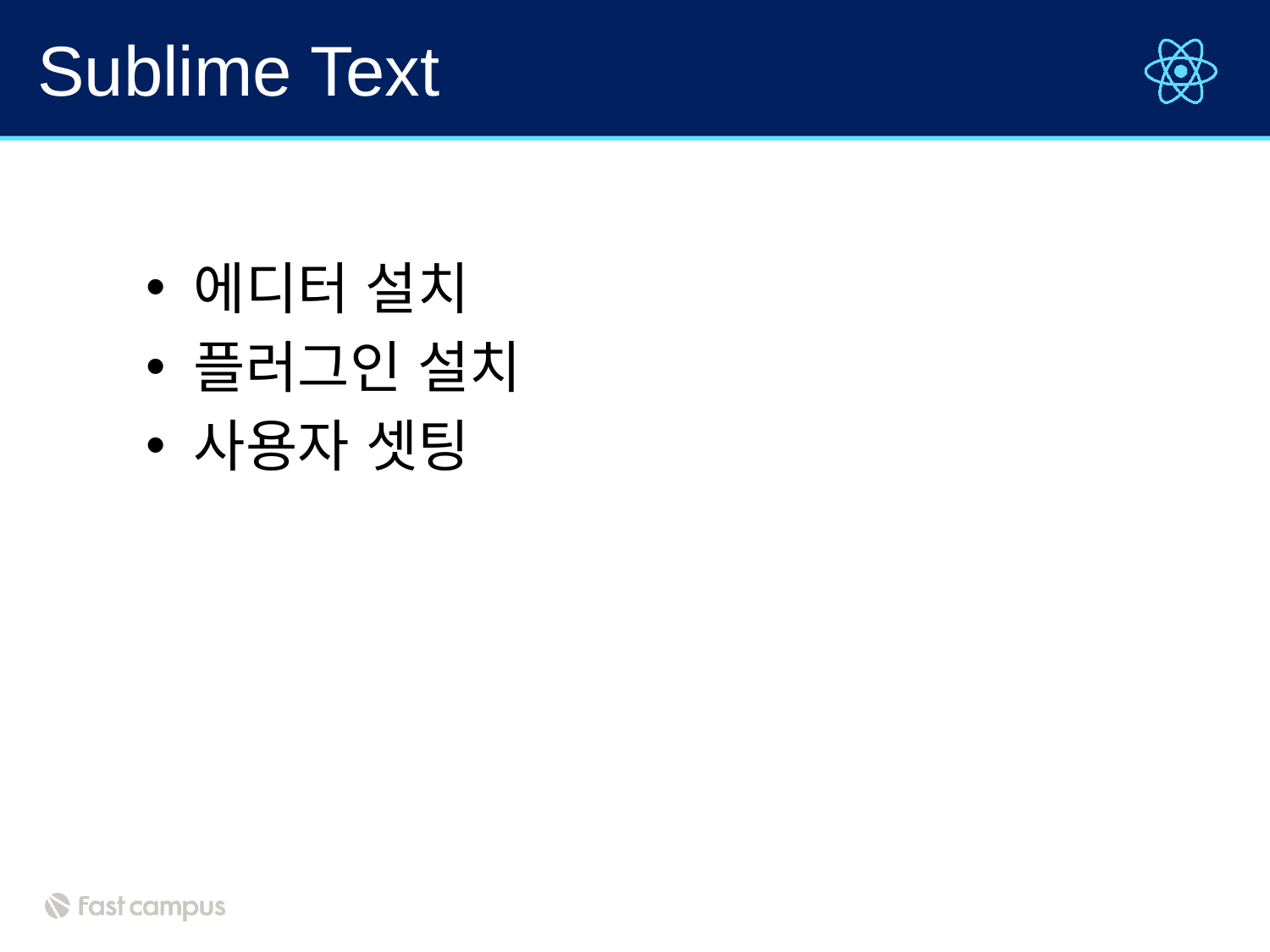

# Sublime Text
에디터 설치
플러그인 설치
사용자 셋팅